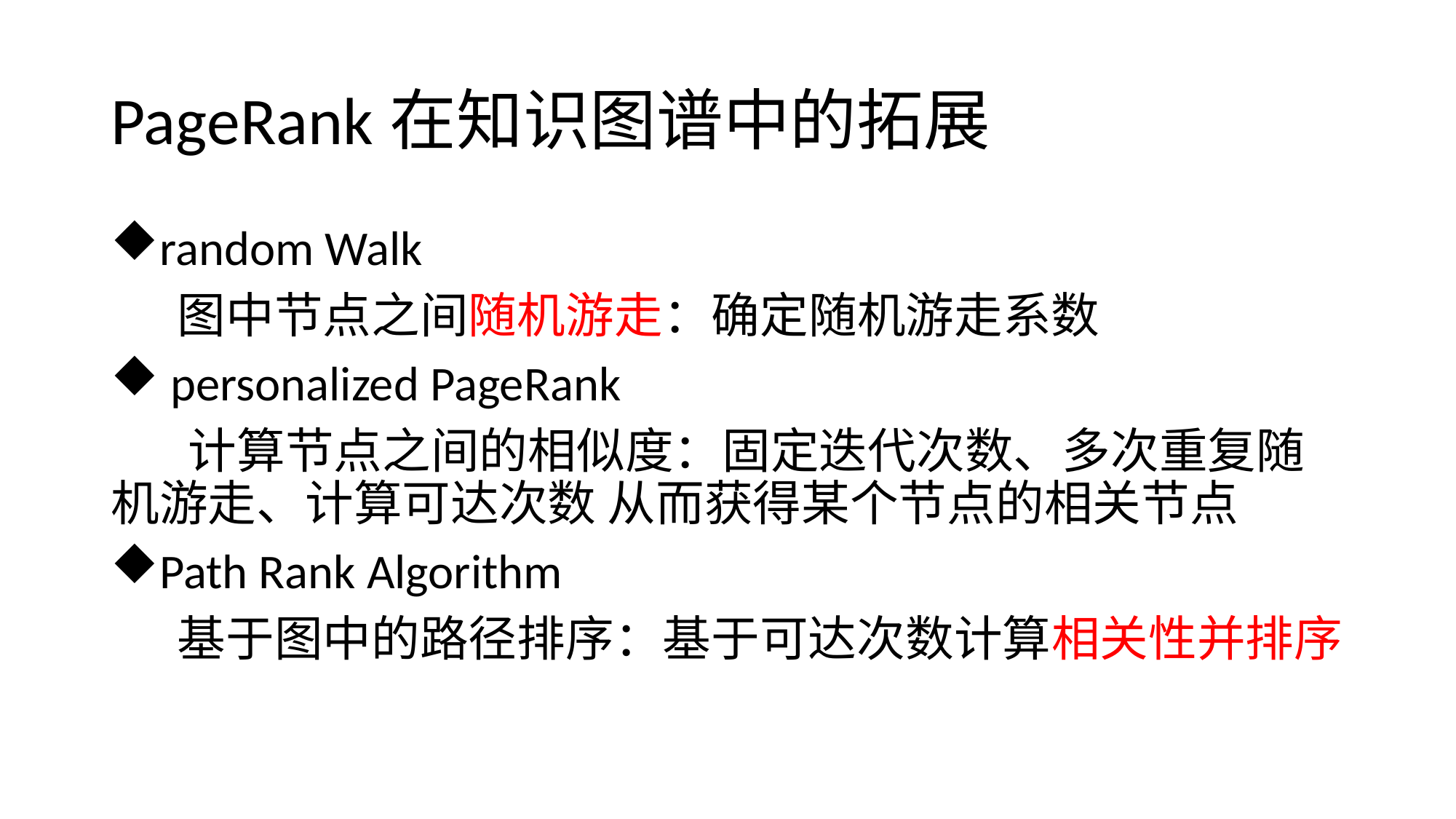

# PageRank在知识图谱中的拓展
random Walk
     图中节点之间随机游走：确定随机游走系数
 personalized PageRank
      计算节点之间的相似度：固定迭代次数、多次重复随机游走、计算可达次数 从而获得某个节点的相关节点
Path Rank Algorithm
     基于图中的路径排序：基于可达次数计算相关性并排序